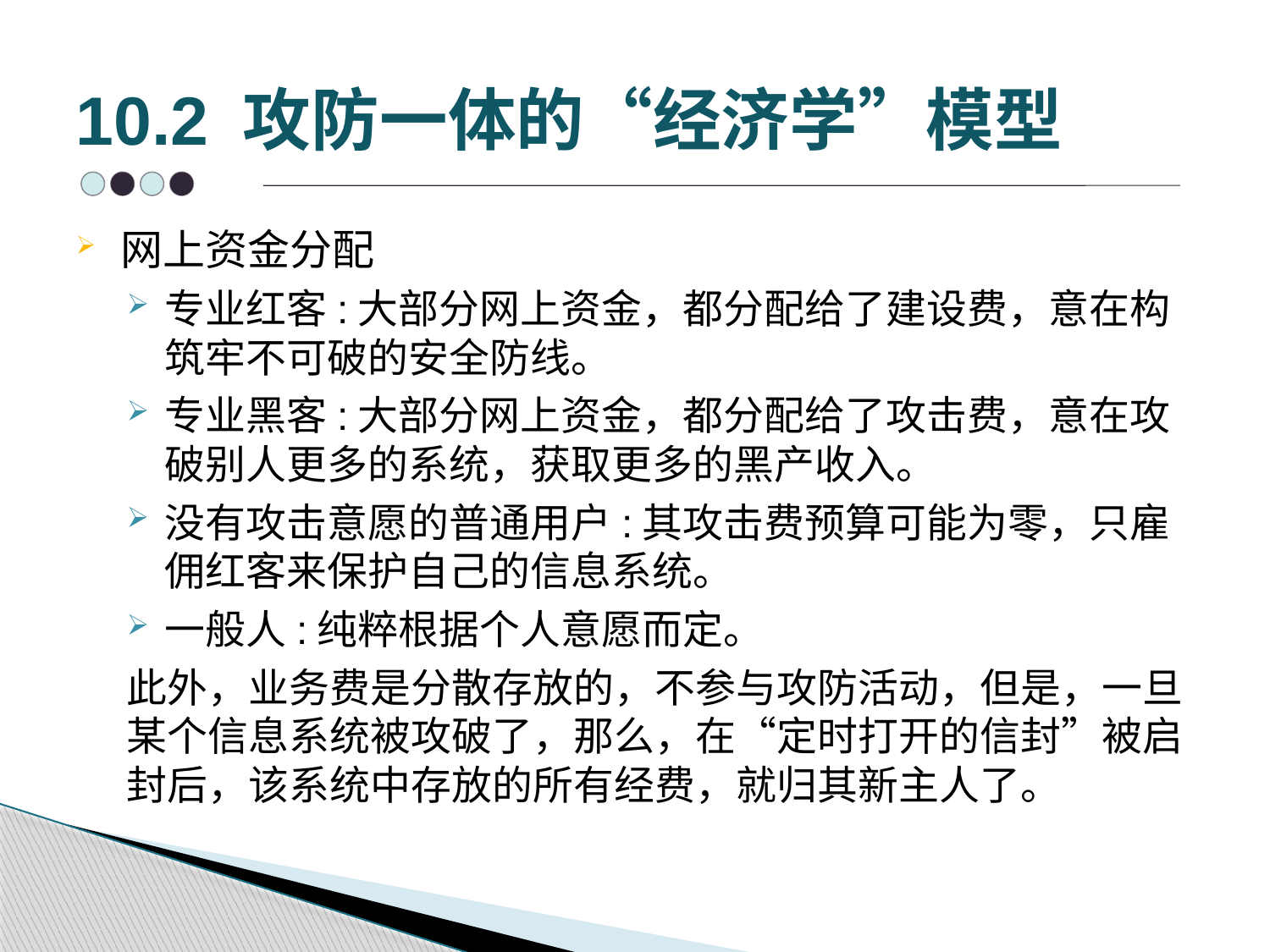

# 10.2 攻防一体的“经济学”模型

网上资金分配
专业红客:大部分网上资金，都分配给了建设费，意在构筑牢不可破的安全防线。
专业黑客:大部分网上资金，都分配给了攻击费，意在攻破别人更多的系统，获取更多的黑产收入。
没有攻击意愿的普通用户:其攻击费预算可能为零，只雇佣红客来保护自己的信息系统。
一般人:纯粹根据个人意愿而定。
此外，业务费是分散存放的，不参与攻防活动，但是，一旦某个信息系统被攻破了，那么，在“定时打开的信封”被启封后，该系统中存放的所有经费，就归其新主人了。